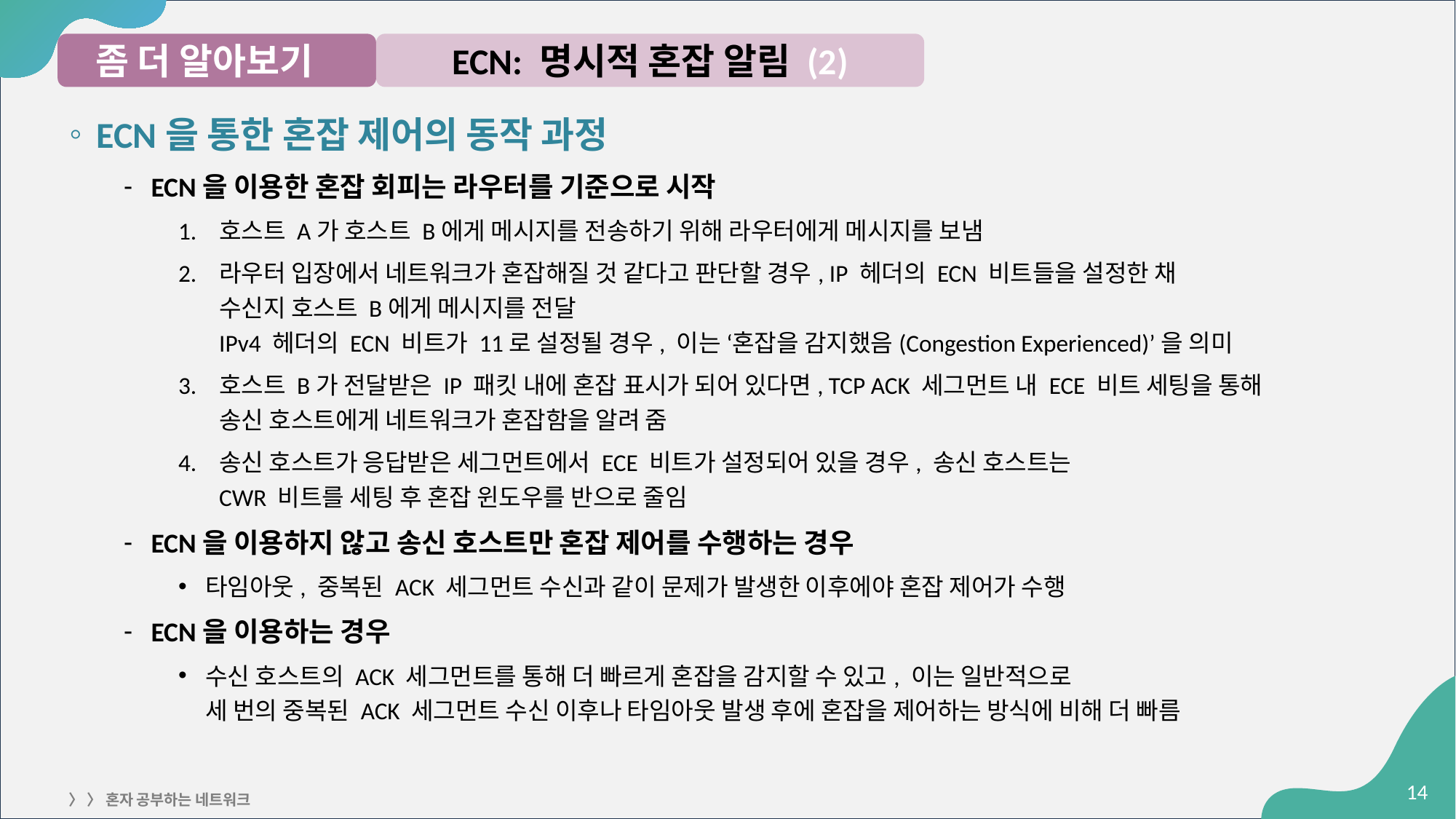

좀 더 알아보기
ECN: 명시적 혼잡 알림 (2)
ECN을 통한 혼잡 제어의 동작 과정
ECN을 이용한 혼잡 회피는 라우터를 기준으로 시작
호스트 A가 호스트 B에게 메시지를 전송하기 위해 라우터에게 메시지를 보냄
라우터 입장에서 네트워크가 혼잡해질 것 같다고 판단할 경우, IP 헤더의 ECN 비트들을 설정한 채
수신지 호스트 B에게 메시지를 전달
IPv4 헤더의 ECN 비트가 11로 설정될 경우, 이는 ‘혼잡을 감지했음(Congestion Experienced)’을 의미
호스트 B가 전달받은 IP 패킷 내에 혼잡 표시가 되어 있다면, TCP ACK 세그먼트 내 ECE 비트 세팅을 통해
송신 호스트에게 네트워크가 혼잡함을 알려 줌
송신 호스트가 응답받은 세그먼트에서 ECE 비트가 설정되어 있을 경우, 송신 호스트는
CWR 비트를 세팅 후 혼잡 윈도우를 반으로 줄임
ECN을 이용하지 않고 송신 호스트만 혼잡 제어를 수행하는 경우
타임아웃, 중복된 ACK 세그먼트 수신과 같이 문제가 발생한 이후에야 혼잡 제어가 수행
ECN을 이용하는 경우
수신 호스트의 ACK 세그먼트를 통해 더 빠르게 혼잡을 감지할 수 있고, 이는 일반적으로
세 번의 중복된 ACK 세그먼트 수신 이후나 타임아웃 발생 후에 혼잡을 제어하는 방식에 비해 더 빠름
14
〉 〉 혼자 공부하는 네트워크